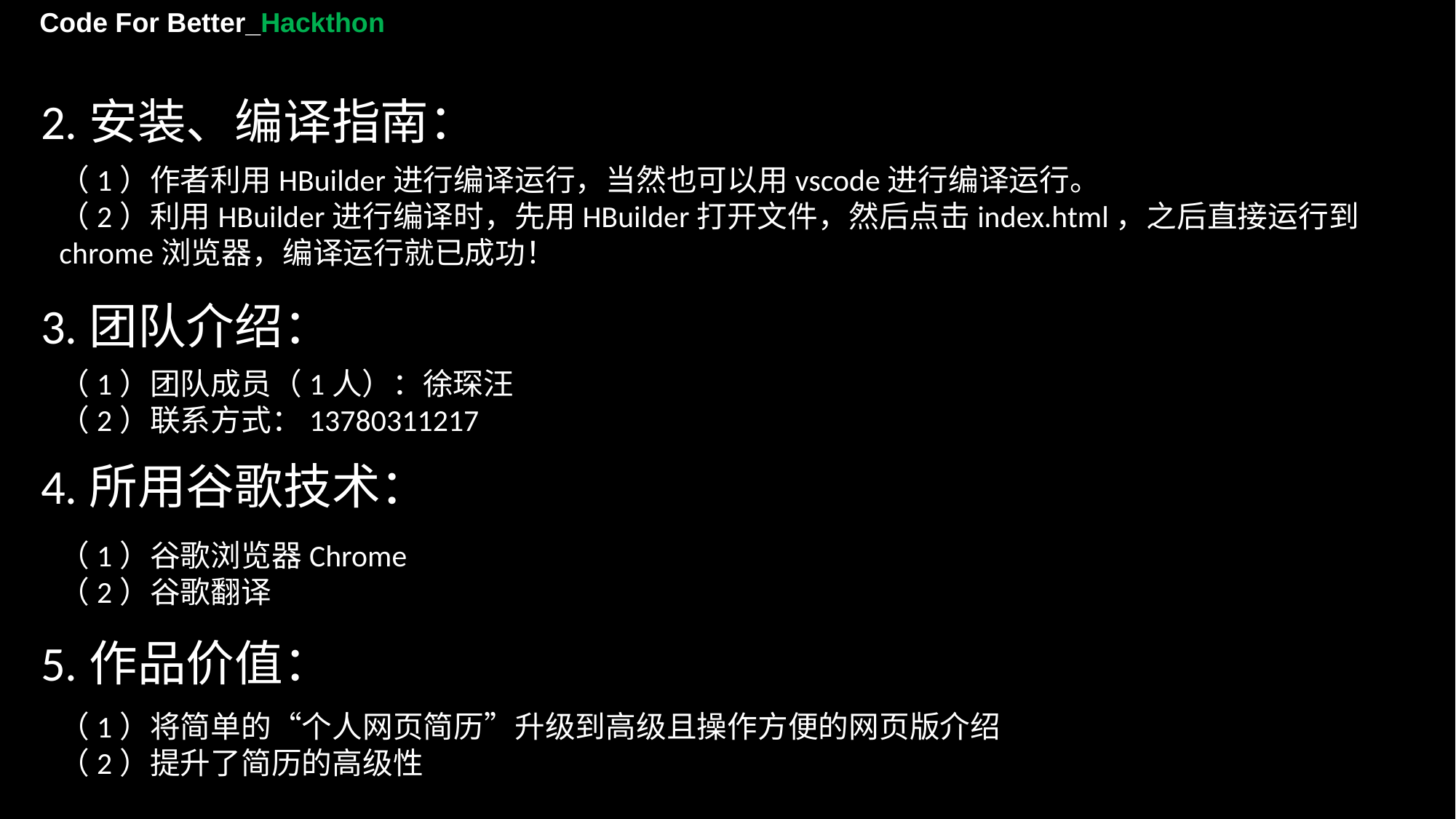

Code For Better_Hackthon
2.安装、编译指南：
（1）作者利用HBuilder进行编译运行，当然也可以用vscode进行编译运行。
（2）利用HBuilder进行编译时，先用HBuilder打开文件，然后点击index.html，之后直接运行到chrome浏览器，编译运行就已成功！
3.团队介绍：
（1）团队成员（1人）：徐琛汪
（2）联系方式：13780311217
4.所用谷歌技术：
（1）谷歌浏览器Chrome
（2）谷歌翻译
5.作品价值：
（1）将简单的“个人网页简历”升级到高级且操作方便的网页版介绍
（2）提升了简历的高级性